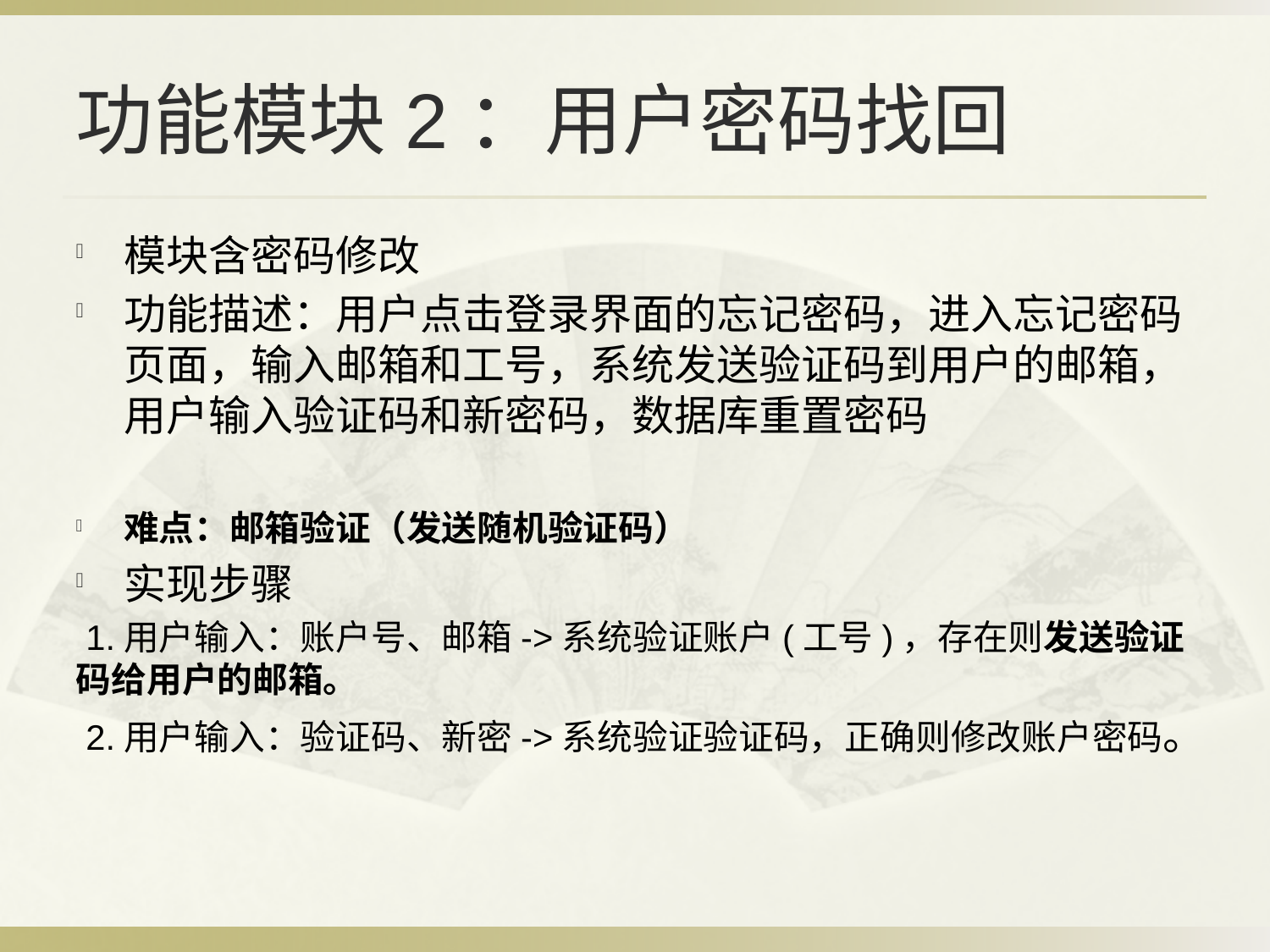

# 功能模块2：用户密码找回
模块含密码修改
功能描述：用户点击登录界面的忘记密码，进入忘记密码页面，输入邮箱和工号，系统发送验证码到用户的邮箱，用户输入验证码和新密码，数据库重置密码

难点：邮箱验证（发送随机验证码）
实现步骤
 1.用户输入：账户号、邮箱->系统验证账户(工号)，存在则发送验证码给用户的邮箱。
 2.用户输入：验证码、新密->系统验证验证码，正确则修改账户密码。